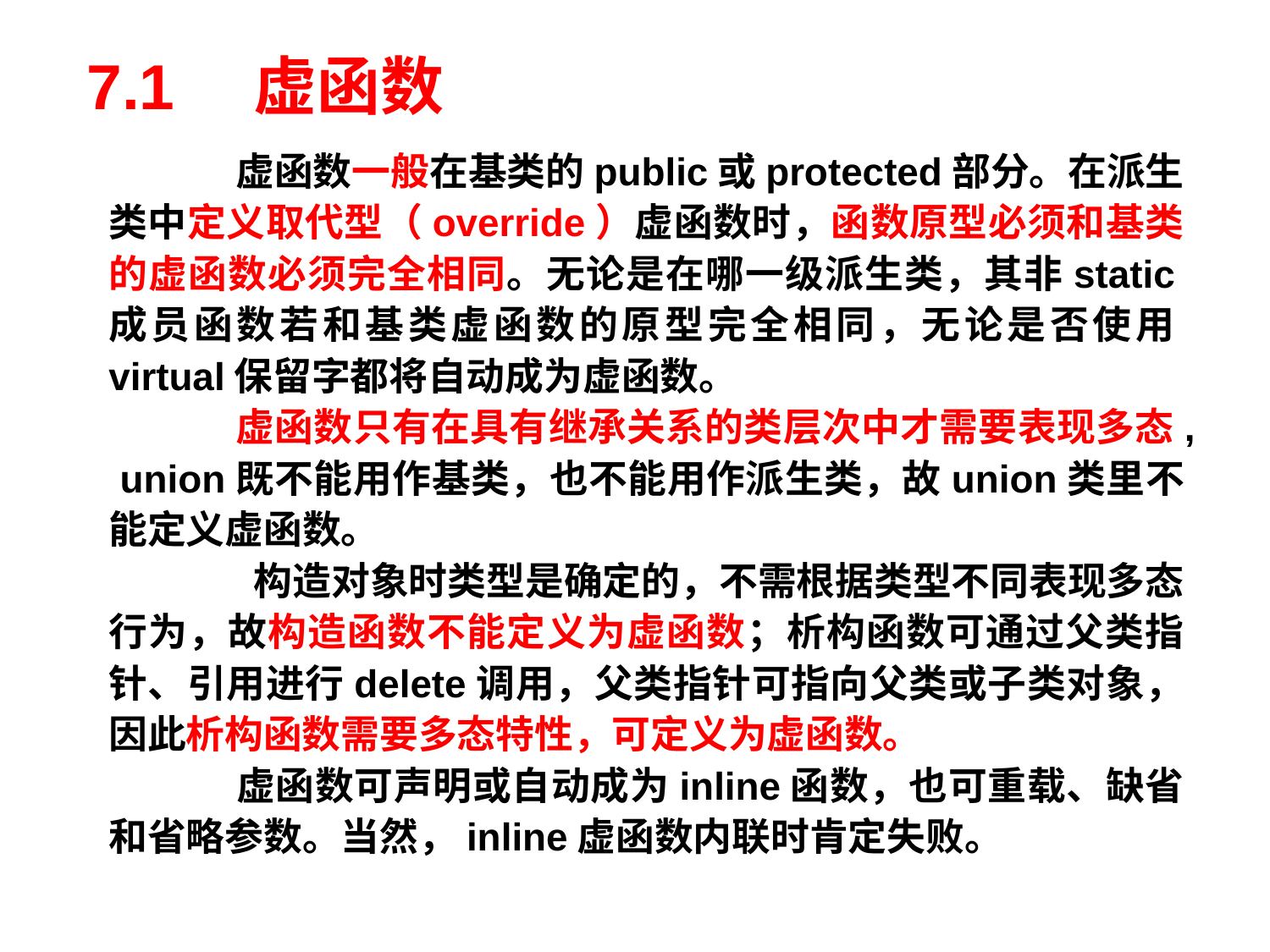

# 7.1　虚函数
	虚函数一般在基类的public或protected部分。在派生类中定义取代型（override）虚函数时，函数原型必须和基类的虚函数必须完全相同。无论是在哪一级派生类，其非static成员函数若和基类虚函数的原型完全相同，无论是否使用virtual保留字都将自动成为虚函数。
	虚函数只有在具有继承关系的类层次中才需要表现多态, union既不能用作基类，也不能用作派生类，故union类里不能定义虚函数。
	 构造对象时类型是确定的，不需根据类型不同表现多态行为，故构造函数不能定义为虚函数；析构函数可通过父类指针、引用进行delete调用，父类指针可指向父类或子类对象，因此析构函数需要多态特性，可定义为虚函数。
	虚函数可声明或自动成为inline函数，也可重载、缺省和省略参数。当然，inline虚函数内联时肯定失败。